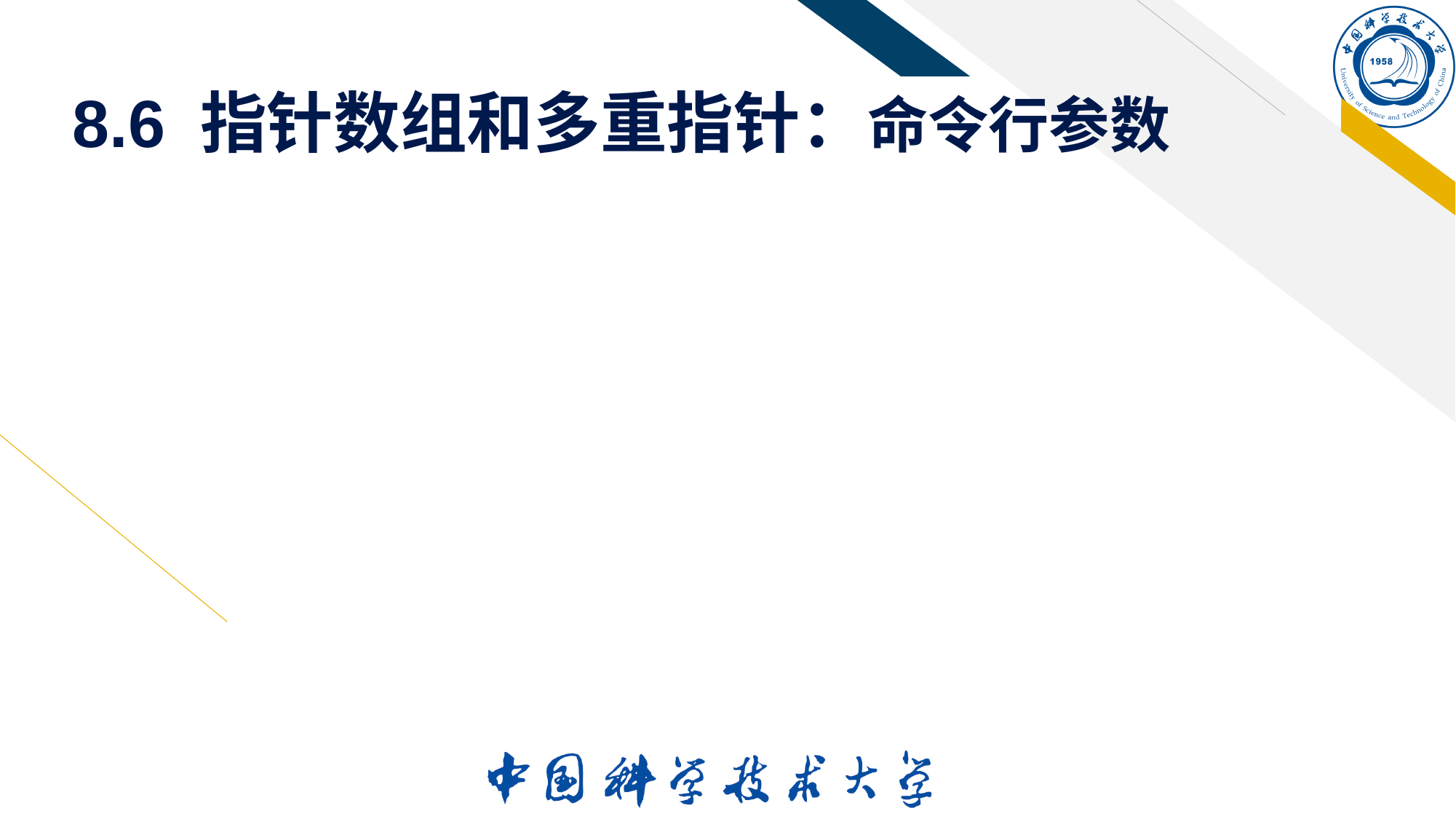

# 8.6 指针数组和多重指针：命令行参数
main函数的参数：
int main(void); //无参数
int main(int argc, char *argv[]);
int main(int argc, char **argv);
说明
argc为命令行参数的个数
argv为命令行参数字符串“数组” -- 指针变量，基类型为char *
命令行参数包括文件名本身, 例如: 执行命令行：   a.exe  arg1  arg2 arg3
参数个数 argc==4
main函数怎样得到这些参数？ -- 由操作系统向程序传递参数
命令行参数也叫程序参数，也可以通过命令行之外的其他方式传递，如在IDE中设置。